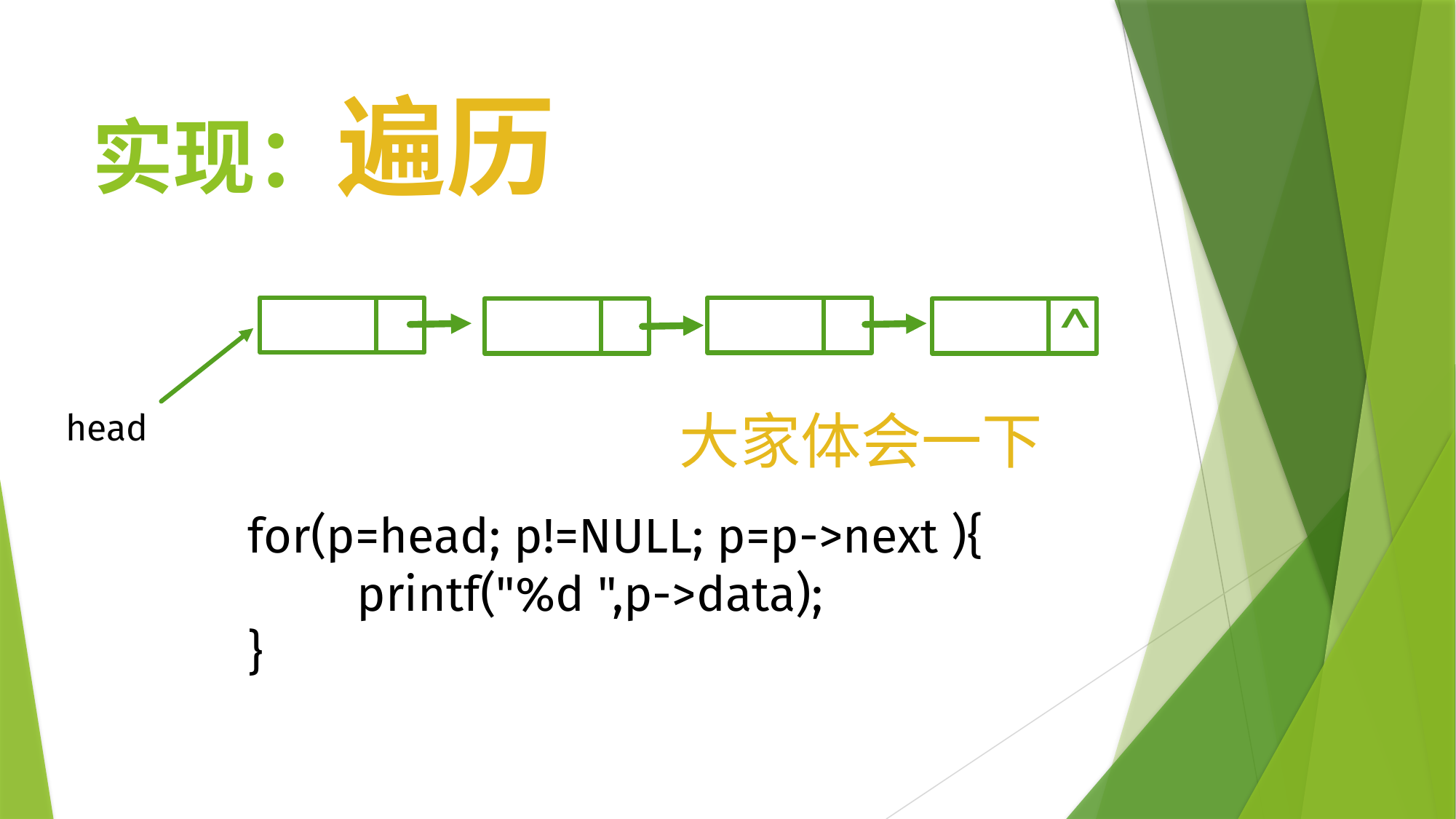

# 实现：遍历
^

大家体会一下
head
for(p=head; p!=NULL; p=p->next ){
	printf("%d ",p->data);
}